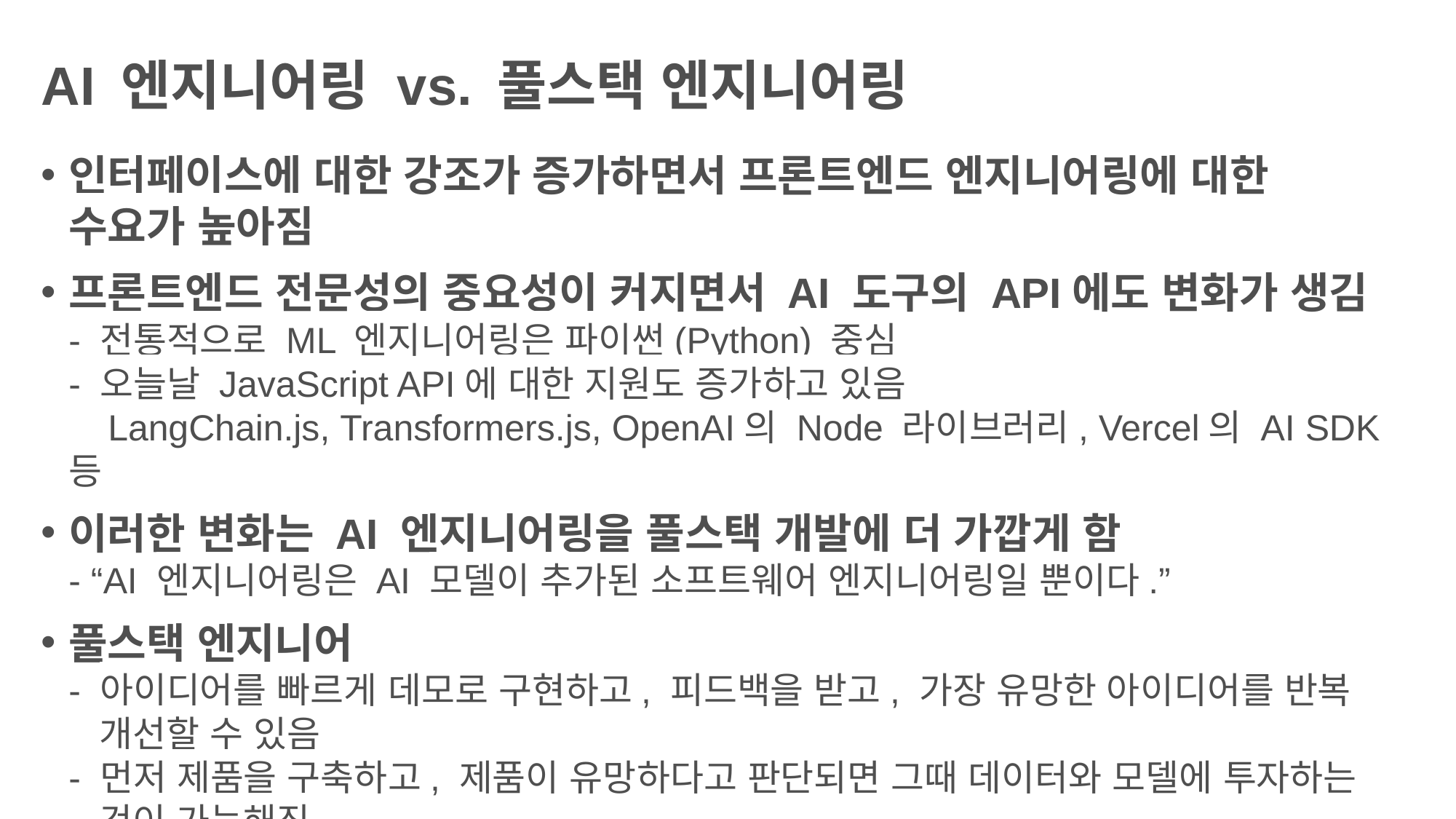

# AI 엔지니어링 vs. 풀스택 엔지니어링
인터페이스에 대한 강조가 증가하면서 프론트엔드 엔지니어링에 대한
수요가 높아짐
프론트엔드 전문성의 중요성이 커지면서 AI 도구의 API에도 변화가 생김
- 전통적으로 ML 엔지니어링은 파이썬(Python) 중심
- 오늘날 JavaScript API에 대한 지원도 증가하고 있음
   LangChain.js, Transformers.js, OpenAI의 Node 라이브러리, Vercel의 AI SDK 등
이러한 변화는 AI 엔지니어링을 풀스택 개발에 더 가깝게 함
- “AI 엔지니어링은 AI 모델이 추가된 소프트웨어 엔지니어링일 뿐이다.”
풀스택 엔지니어
- 아이디어를 빠르게 데모로 구현하고, 피드백을 받고, 가장 유망한 아이디어를 반복
   개선할 수 있음
- 먼저 제품을 구축하고, 제품이 유망하다고 판단되면 그때 데이터와 모델에 투자하는
   것이 가능해짐